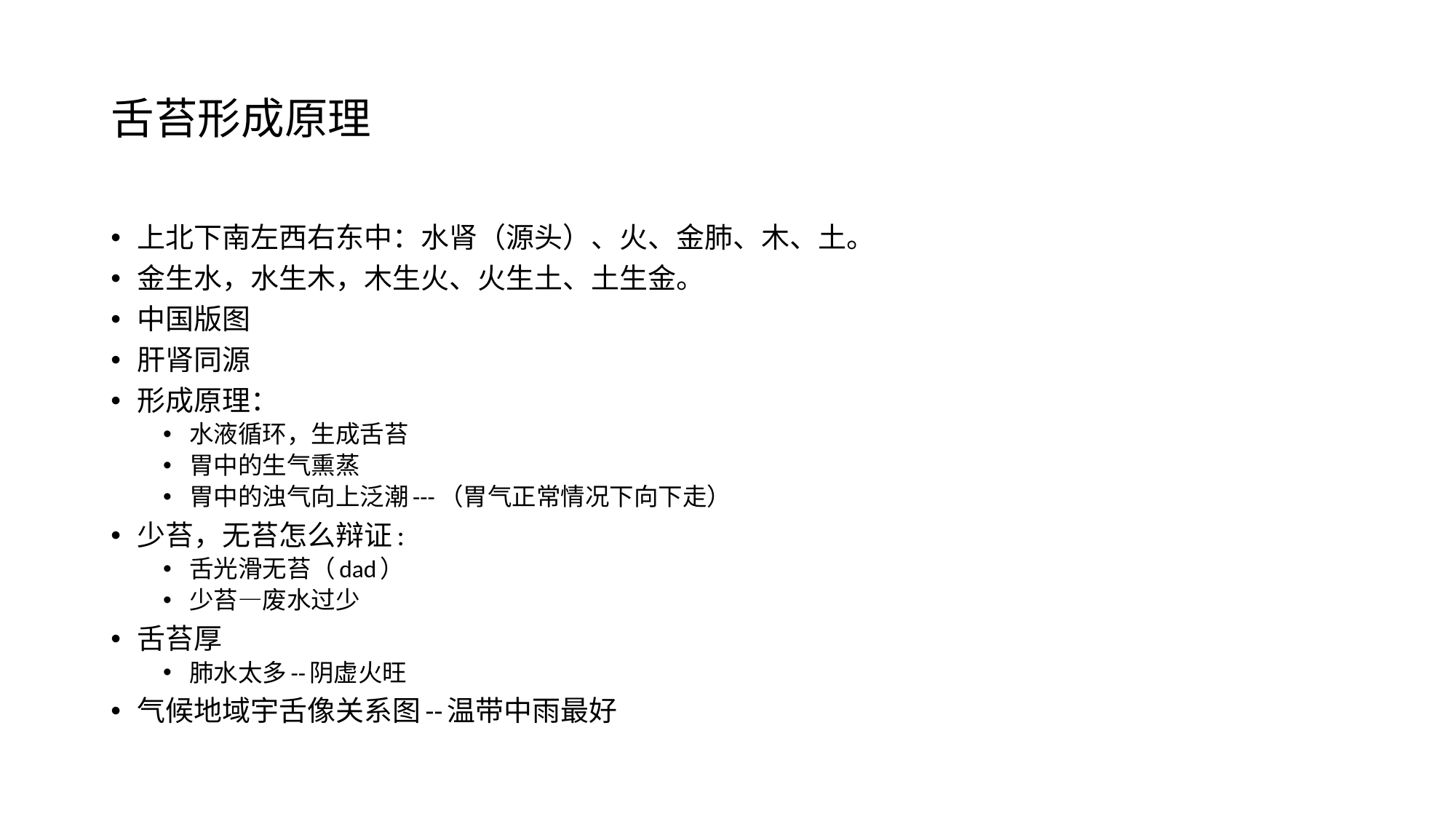

# 舌苔形成原理
上北下南左西右东中：水肾（源头）、火、金肺、木、土。
金生水，水生木，木生火、火生土、土生金。
中国版图
肝肾同源
形成原理：
水液循环，生成舌苔
胃中的生气熏蒸
胃中的浊气向上泛潮---（胃气正常情况下向下走）
少苔，无苔怎么辩证:
舌光滑无苔（dad）
少苔—废水过少
舌苔厚
肺水太多--阴虚火旺
气候地域宇舌像关系图--温带中雨最好